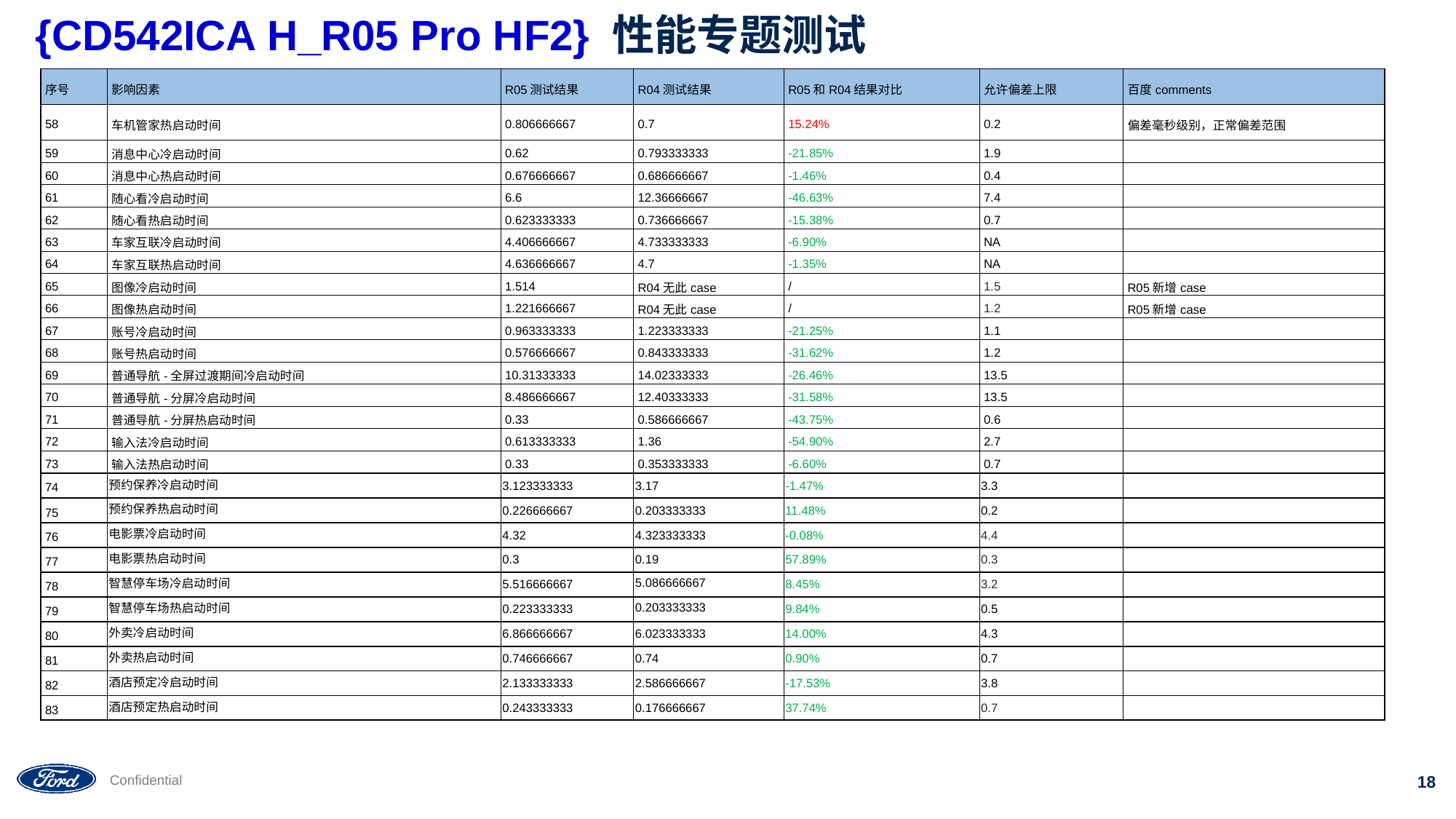

# {CD542ICA H_R05 Pro HF2} 性能专题测试
| 序号 | 影响因素 | R05测试结果 | R04测试结果 | R05和R04结果对比 | 允许偏差上限 | 百度comments |
| --- | --- | --- | --- | --- | --- | --- |
| 58 | 车机管家热启动时间 | 0.806666667 | 0.7 | 15.24% | 0.2 | 偏差毫秒级别，正常偏差范围 |
| 59 | 消息中心冷启动时间 | 0.62 | 0.793333333 | -21.85% | 1.9 |  |
| 60 | 消息中心热启动时间 | 0.676666667 | 0.686666667 | -1.46% | 0.4 |  |
| 61 | 随心看冷启动时间 | 6.6 | 12.36666667 | -46.63% | 7.4 |  |
| 62 | 随心看热启动时间 | 0.623333333 | 0.736666667 | -15.38% | 0.7 |  |
| 63 | 车家互联冷启动时间 | 4.406666667 | 4.733333333 | -6.90% | NA |  |
| 64 | 车家互联热启动时间 | 4.636666667 | 4.7 | -1.35% | NA |  |
| 65 | 图像冷启动时间 | 1.514 | R04无此case | / | 1.5 | R05新增case |
| 66 | 图像热启动时间 | 1.221666667 | R04无此case | / | 1.2 | R05新增case |
| 67 | 账号冷启动时间 | 0.963333333 | 1.223333333 | -21.25% | 1.1 |  |
| 68 | 账号热启动时间 | 0.576666667 | 0.843333333 | -31.62% | 1.2 |  |
| 69 | 普通导航-全屏过渡期间冷启动时间 | 10.31333333 | 14.02333333 | -26.46% | 13.5 |  |
| 70 | 普通导航-分屏冷启动时间 | 8.486666667 | 12.40333333 | -31.58% | 13.5 |  |
| 71 | 普通导航-分屏热启动时间 | 0.33 | 0.586666667 | -43.75% | 0.6 |  |
| 72 | 输入法冷启动时间 | 0.613333333 | 1.36 | -54.90% | 2.7 |  |
| 73 | 输入法热启动时间 | 0.33 | 0.353333333 | -6.60% | 0.7 |  |
| 74 | 预约保养冷启动时间 | 3.123333333 | 3.17 | -1.47% | 3.3 |  |
| 75 | 预约保养热启动时间 | 0.226666667 | 0.203333333 | 11.48% | 0.2 |  |
| 76 | 电影票冷启动时间 | 4.32 | 4.323333333 | -0.08% | 4.4 |  |
| 77 | 电影票热启动时间 | 0.3 | 0.19 | 57.89% | 0.3 |  |
| 78 | 智慧停车场冷启动时间 | 5.516666667 | 5.086666667 | 8.45% | 3.2 |  |
| 79 | 智慧停车场热启动时间 | 0.223333333 | 0.203333333 | 9.84% | 0.5 |  |
| 80 | 外卖冷启动时间 | 6.866666667 | 6.023333333 | 14.00% | 4.3 |  |
| 81 | 外卖热启动时间 | 0.746666667 | 0.74 | 0.90% | 0.7 |  |
| 82 | 酒店预定冷启动时间 | 2.133333333 | 2.586666667 | -17.53% | 3.8 |  |
| 83 | 酒店预定热启动时间 | 0.243333333 | 0.176666667 | 37.74% | 0.7 |  |